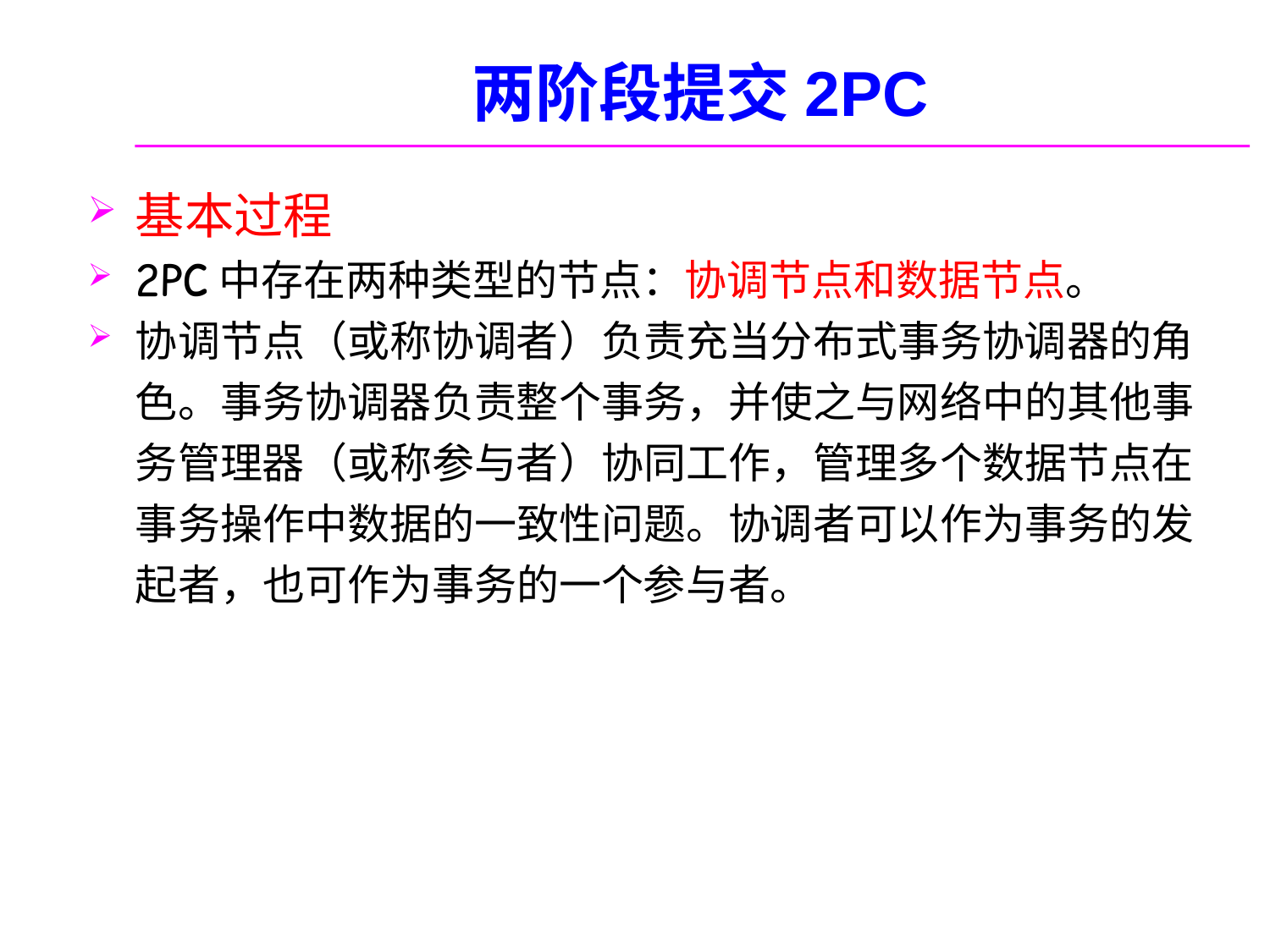

# 两阶段提交2PC
基本过程
2PC中存在两种类型的节点：协调节点和数据节点。
协调节点（或称协调者）负责充当分布式事务协调器的角色。事务协调器负责整个事务，并使之与网络中的其他事务管理器（或称参与者）协同工作，管理多个数据节点在事务操作中数据的一致性问题。协调者可以作为事务的发起者，也可作为事务的一个参与者。
19